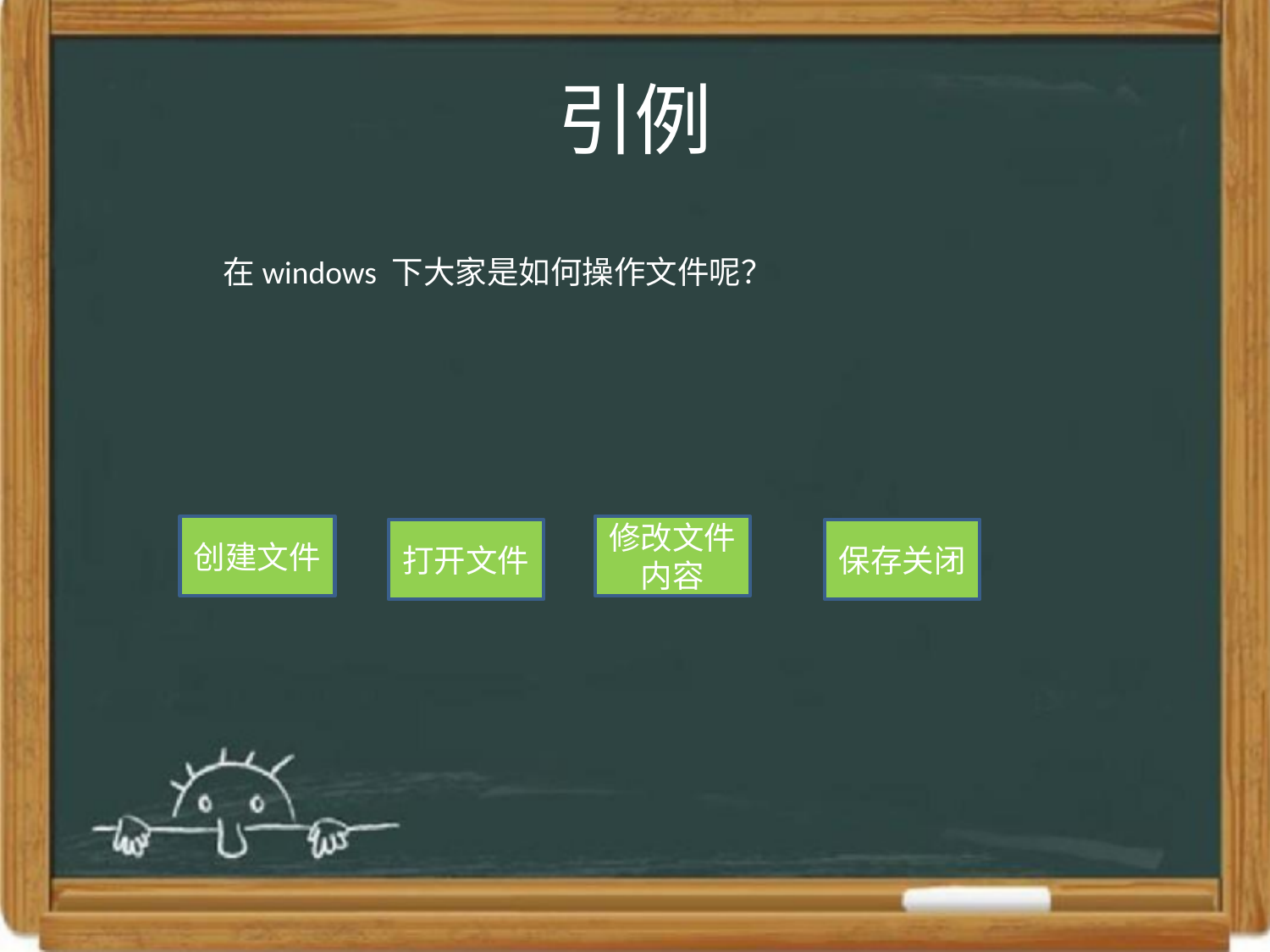

# 引例
在windows 下大家是如何操作文件呢？
修改文件内容
创建文件
打开文件
保存关闭